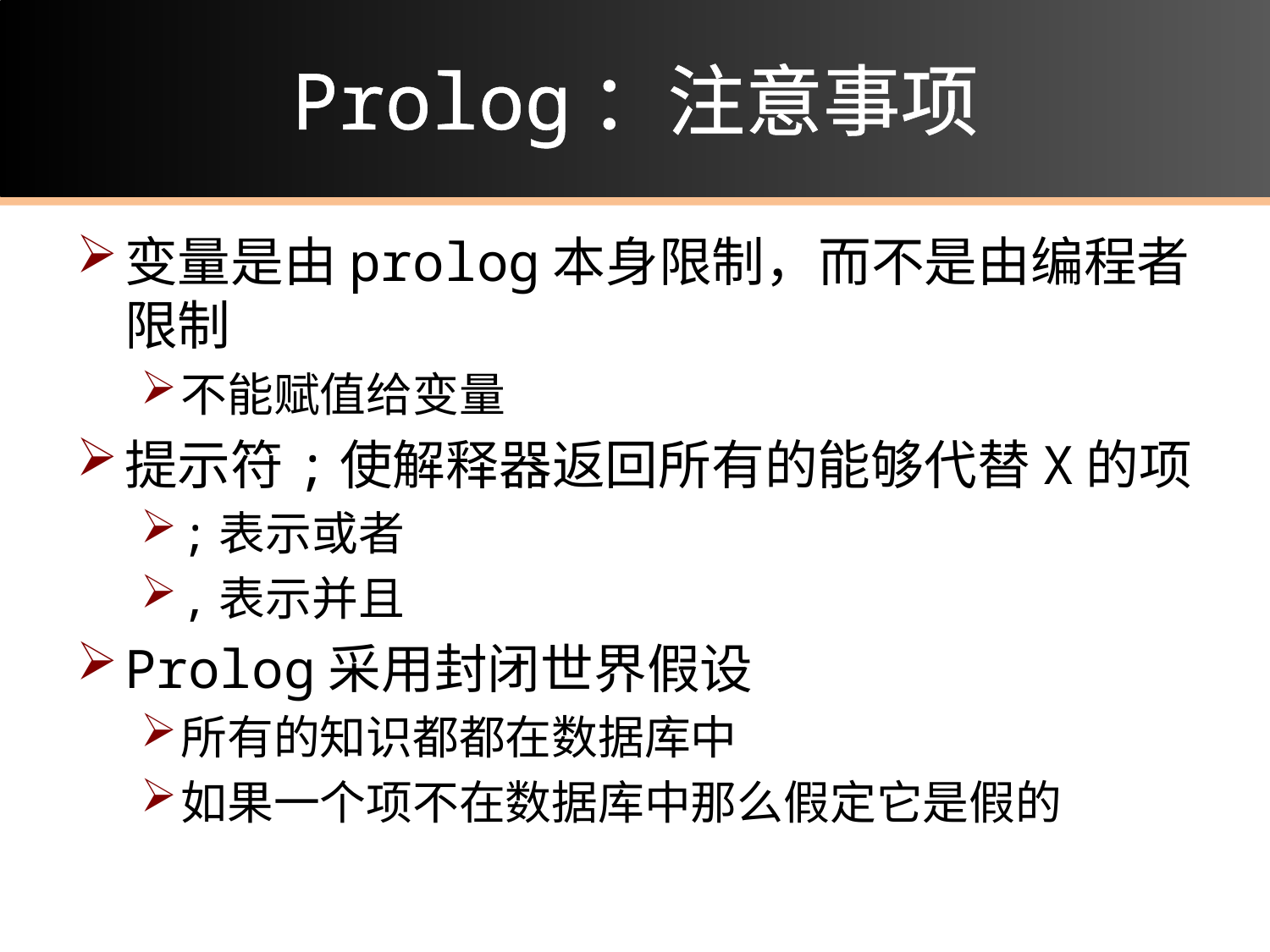

# Prolog：注意事项
变量是由prolog本身限制，而不是由编程者限制
不能赋值给变量
提示符;使解释器返回所有的能够代替X的项
;表示或者
,表示并且
Prolog采用封闭世界假设
所有的知识都都在数据库中
如果一个项不在数据库中那么假定它是假的